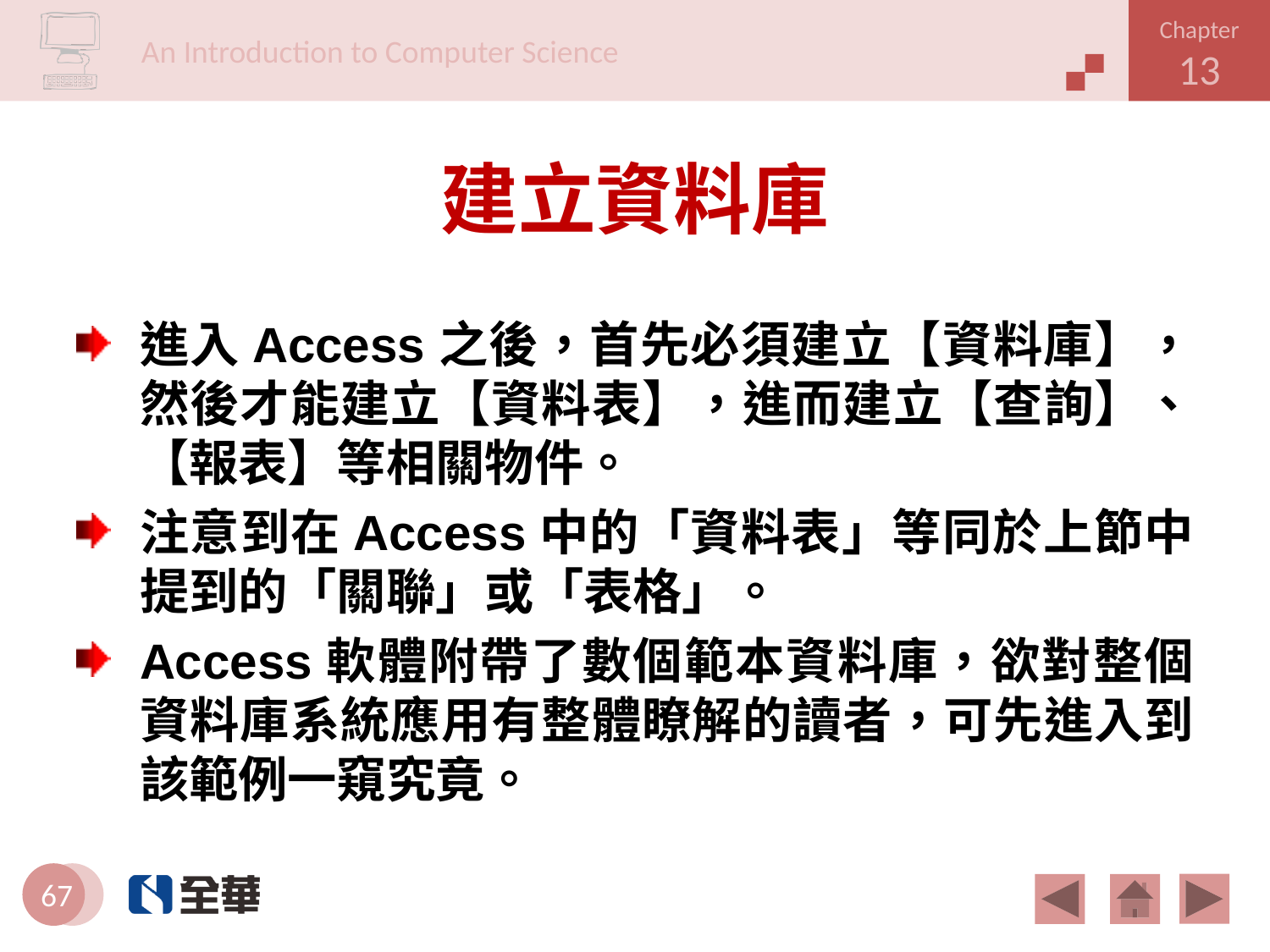

# 建立資料庫
進入Access之後，首先必須建立【資料庫】，然後才能建立【資料表】，進而建立【查詢】、【報表】等相關物件。
注意到在Access中的「資料表」等同於上節中提到的「關聯」或「表格」。
Access軟體附帶了數個範本資料庫，欲對整個資料庫系統應用有整體瞭解的讀者，可先進入到該範例一窺究竟。